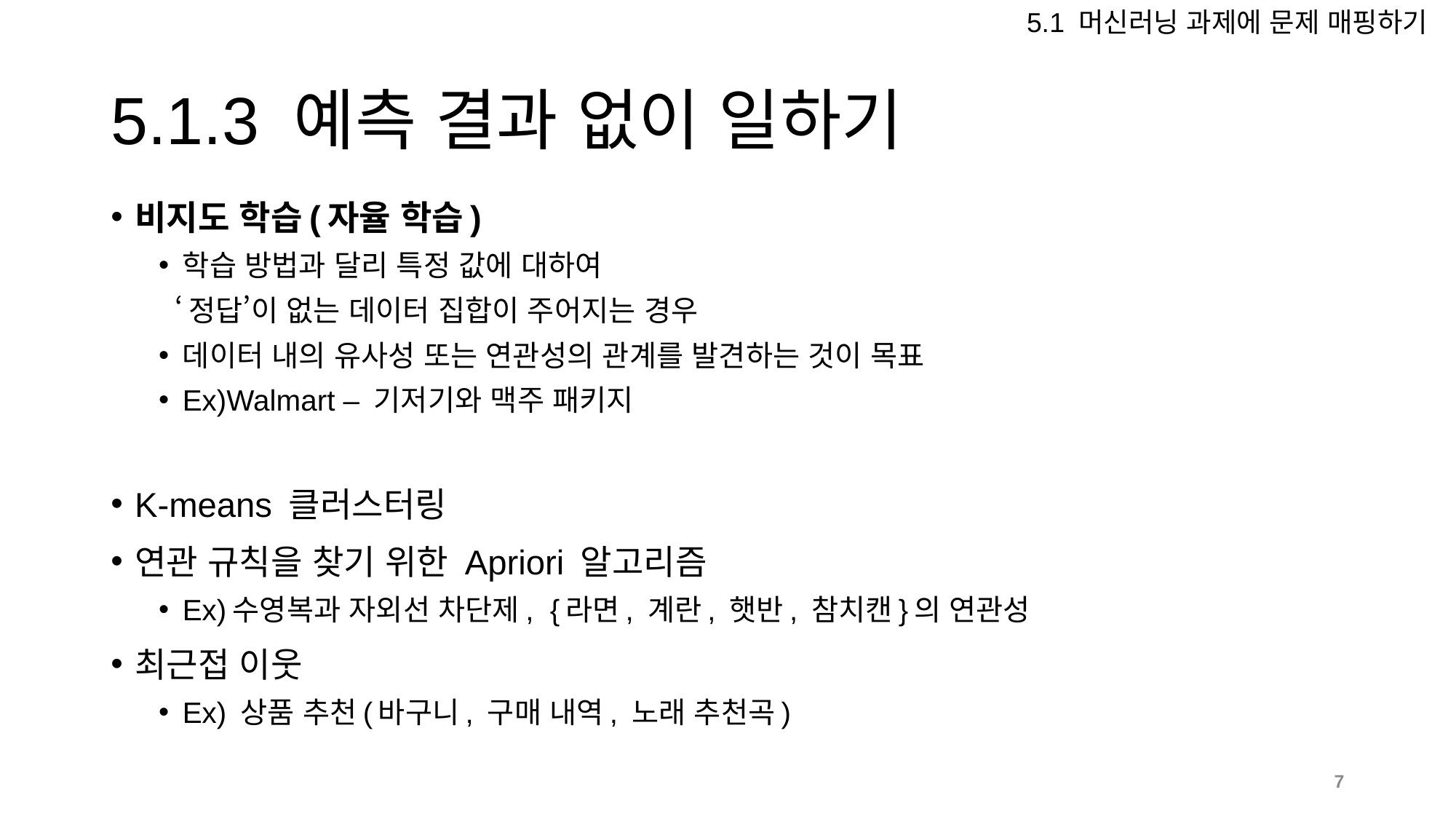

5.1 머신러닝 과제에 문제 매핑하기
# 5.1.3 예측 결과 없이 일하기
비지도 학습(자율 학습)
학습 방법과 달리 특정 값에 대하여
  ‘정답’이 없는 데이터 집합이 주어지는 경우
데이터 내의 유사성 또는 연관성의 관계를 발견하는 것이 목표
Ex)Walmart – 기저기와 맥주 패키지

K-means 클러스터링
연관 규칙을 찾기 위한 Apriori 알고리즘
Ex)수영복과 자외선 차단제,  {라면, 계란, 햇반, 참치캔}의 연관성
최근접 이웃
Ex) 상품 추천(바구니, 구매 내역, 노래 추천곡)
7